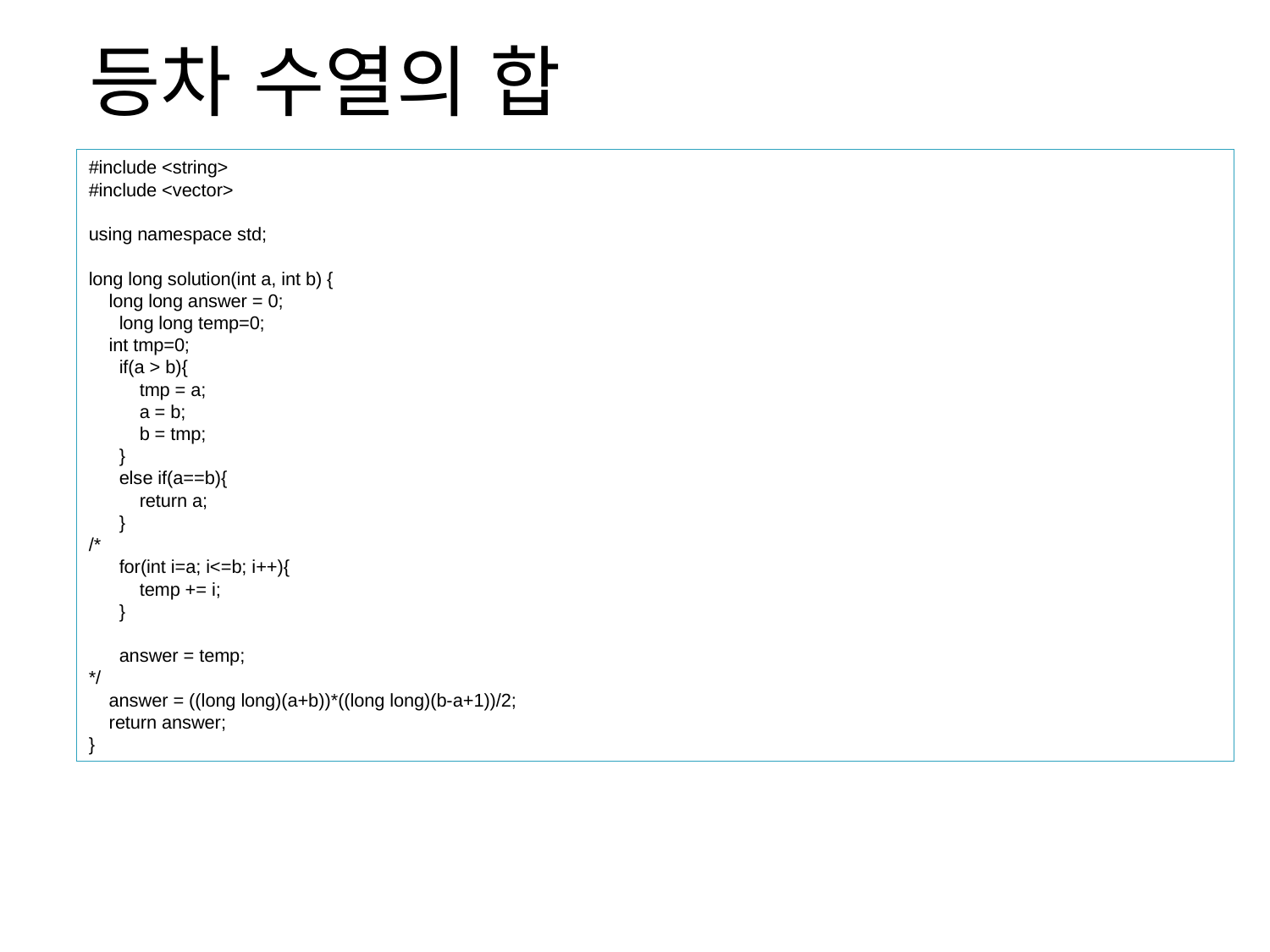

# 등차 수열의 합
#include <string>
#include <vector>

using namespace std;

long long solution(int a, int b) {
    long long answer = 0;
      long long temp=0;
    int tmp=0;
      if(a > b){
          tmp = a;
          a = b;
          b = tmp;
      }
      else if(a==b){
          return a;
      }
/*
      for(int i=a; i<=b; i++){
          temp += i;
      }

      answer = temp;
*/
    answer = ((long long)(a+b))*((long long)(b-a+1))/2;
    return answer;
}